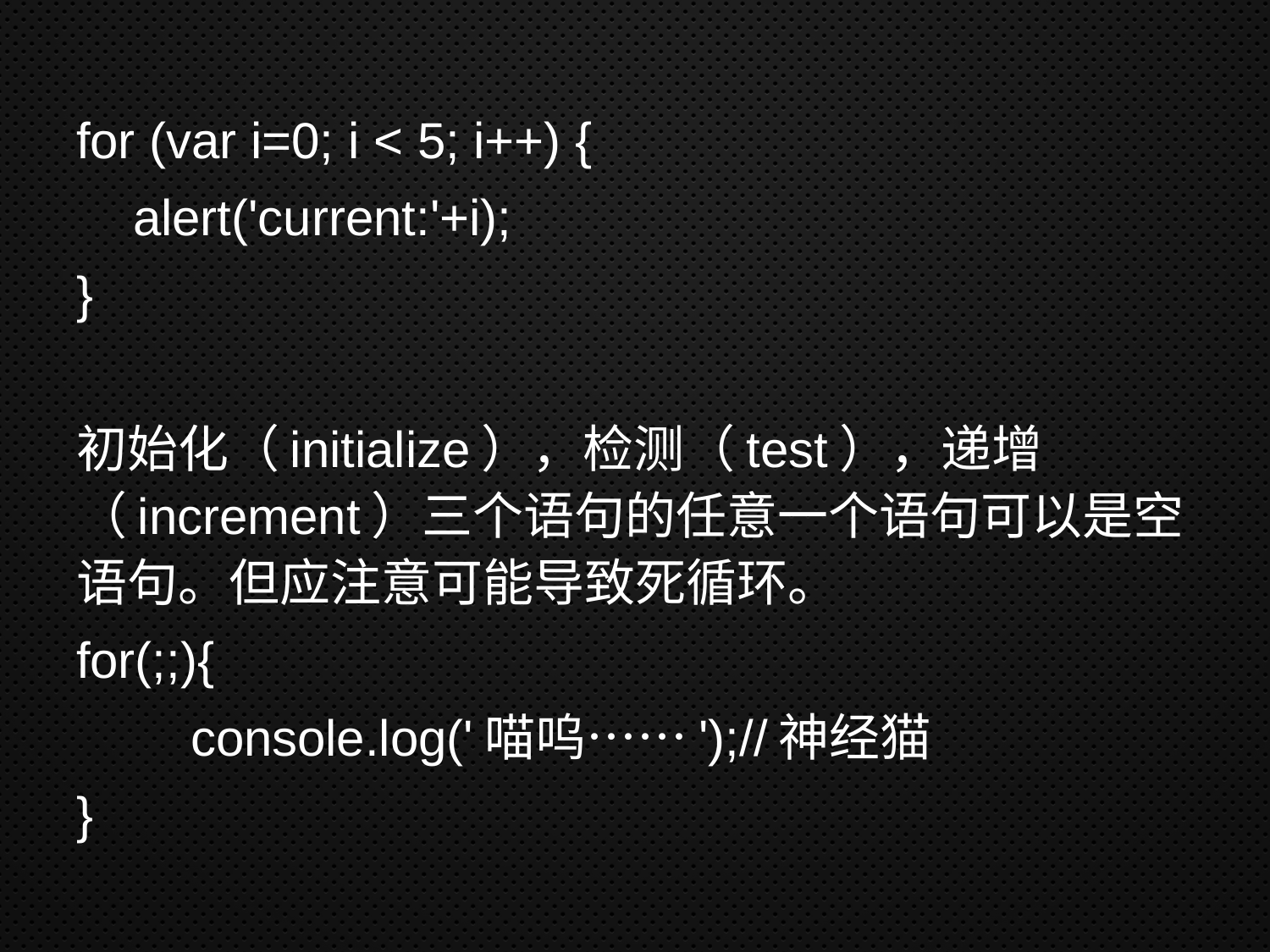

for (var i=0; i < 5; i++) {
    alert('current:'+i);
}

初始化（initialize），检测（test），递增（increment）三个语句的任意一个语句可以是空语句。但应注意可能导致死循环。
for(;;){
	console.log('喵呜……');//神经猫
}